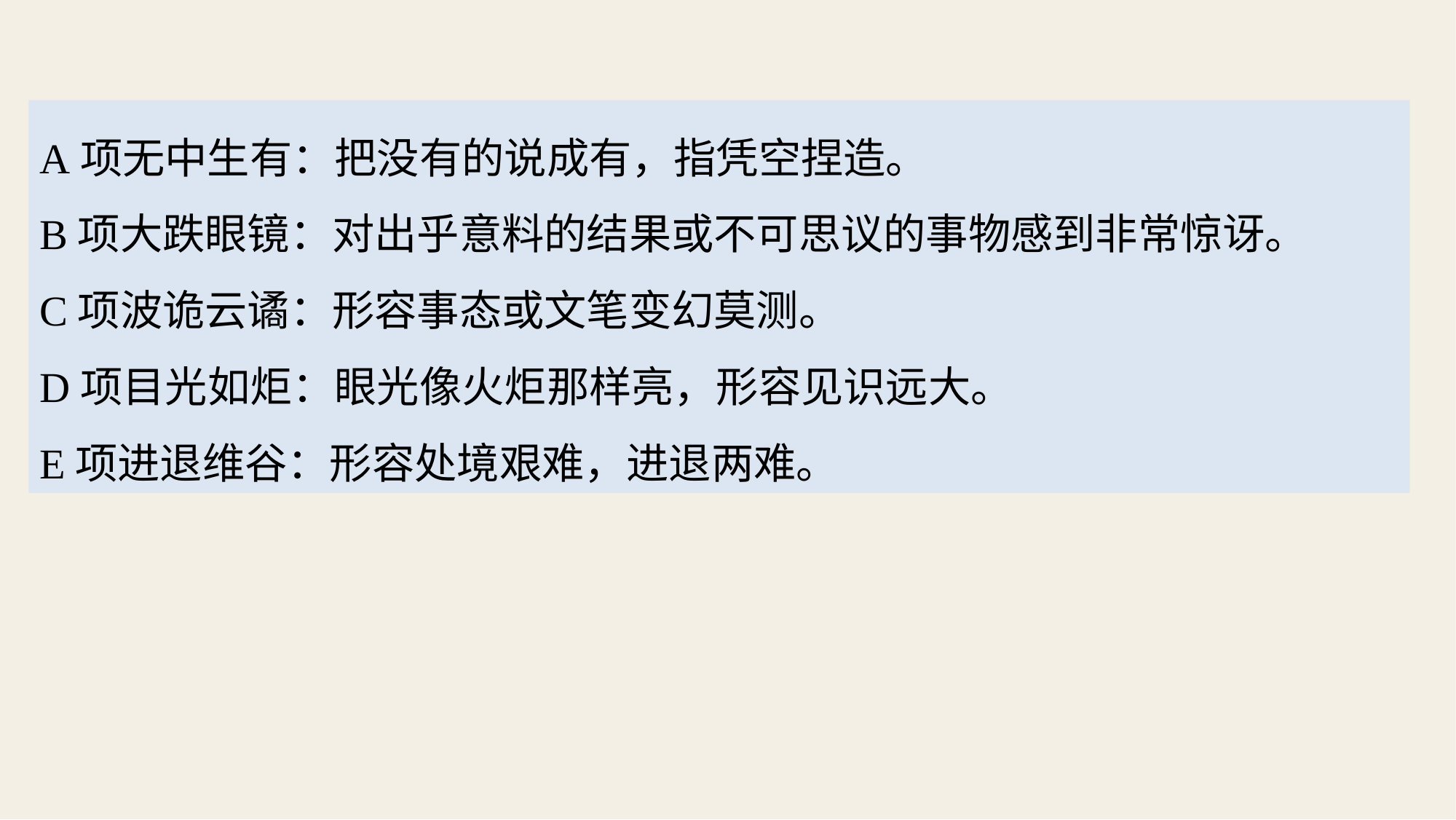

A项无中生有：把没有的说成有，指凭空捏造。
B项大跌眼镜：对出乎意料的结果或不可思议的事物感到非常惊讶。
C项波诡云谲：形容事态或文笔变幻莫测。
D项目光如炬：眼光像火炬那样亮，形容见识远大。
E项进退维谷：形容处境艰难，进退两难。